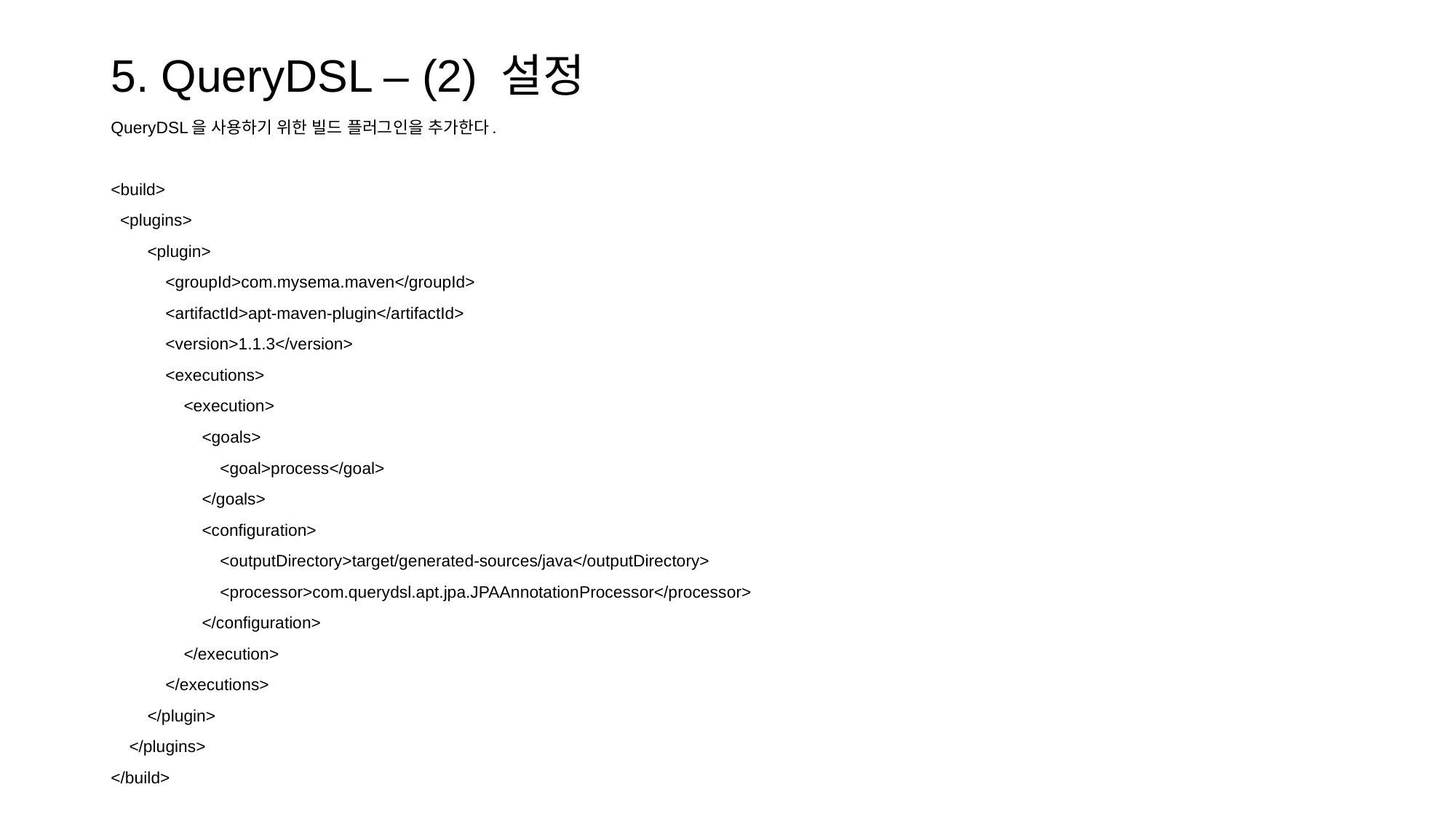

# 5. QueryDSL – (2) 설정
QueryDSL을 사용하기 위한 빌드 플러그인을 추가한다.

<build>
  <plugins>
        <plugin>
            <groupId>com.mysema.maven</groupId>
            <artifactId>apt-maven-plugin</artifactId>
            <version>1.1.3</version>
            <executions>
                <execution>
                    <goals>
                        <goal>process</goal>
                    </goals>
                    <configuration>
                        <outputDirectory>target/generated-sources/java</outputDirectory>
                        <processor>com.querydsl.apt.jpa.JPAAnnotationProcessor</processor>
                    </configuration>
                </execution>
            </executions>
        </plugin>
    </plugins>
</build>